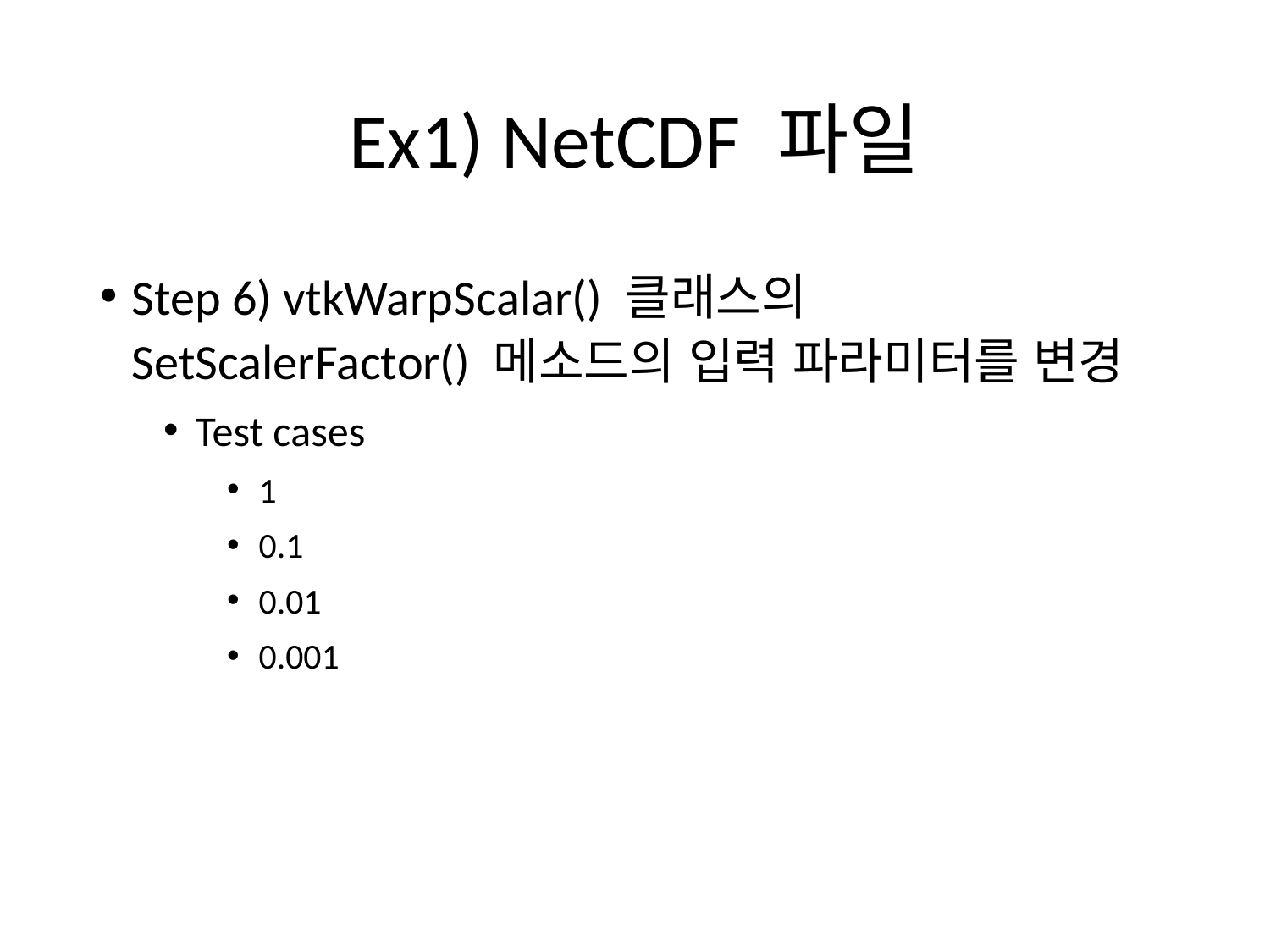

# Ex1) NetCDF 파일
Step 6) vtkWarpScalar() 클래스의 SetScalerFactor() 메소드의 입력 파라미터를 변경
Test cases
1
0.1
0.01
0.001